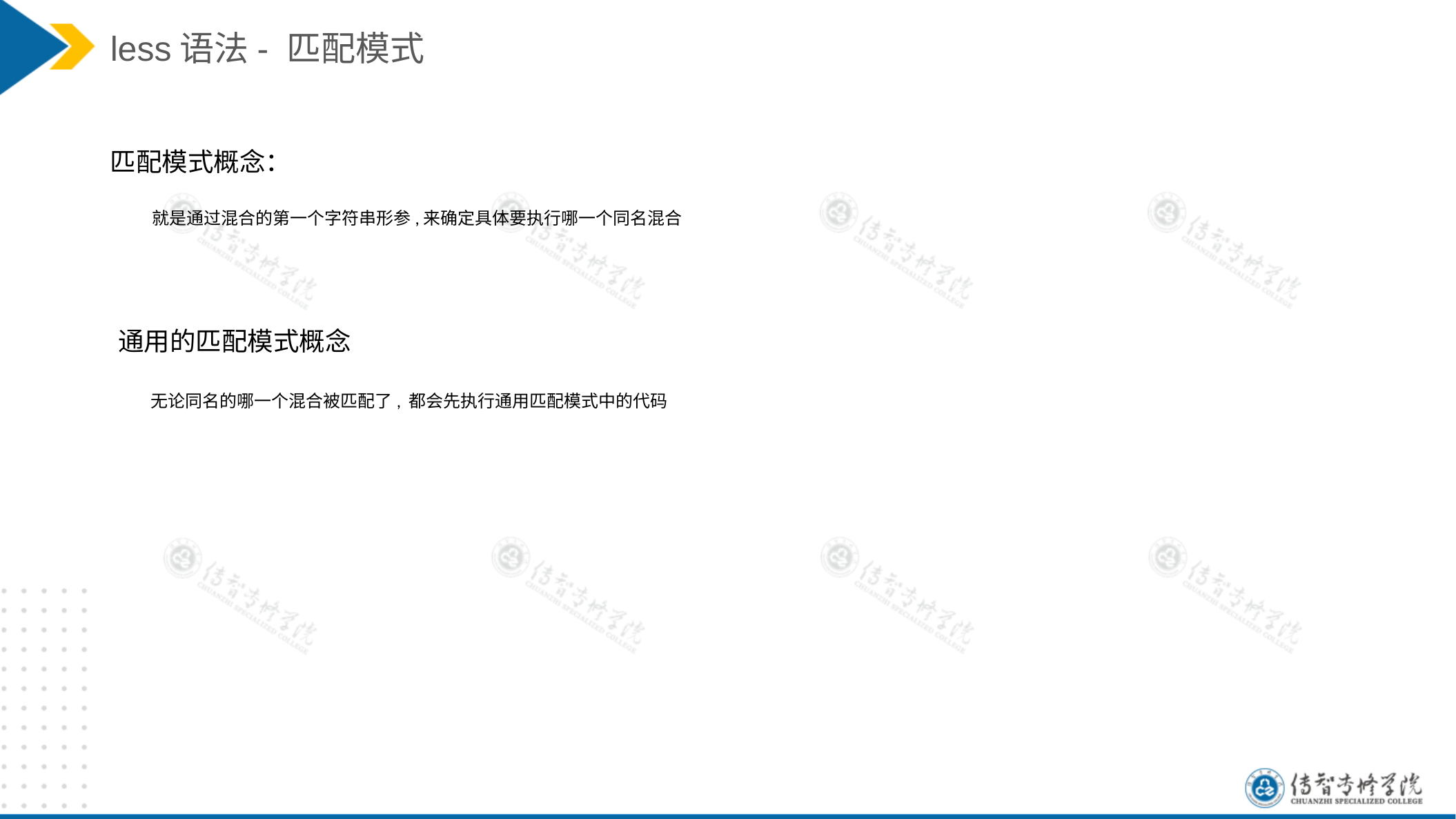

less语法- 匹配模式

匹配模式概念：

          就是通过混合的第一个字符串形参,来确定具体要执行哪一个同名混合

通用的匹配模式概念
无论同名的哪一个混合被匹配了, 都会先执行通用匹配模式中的代码